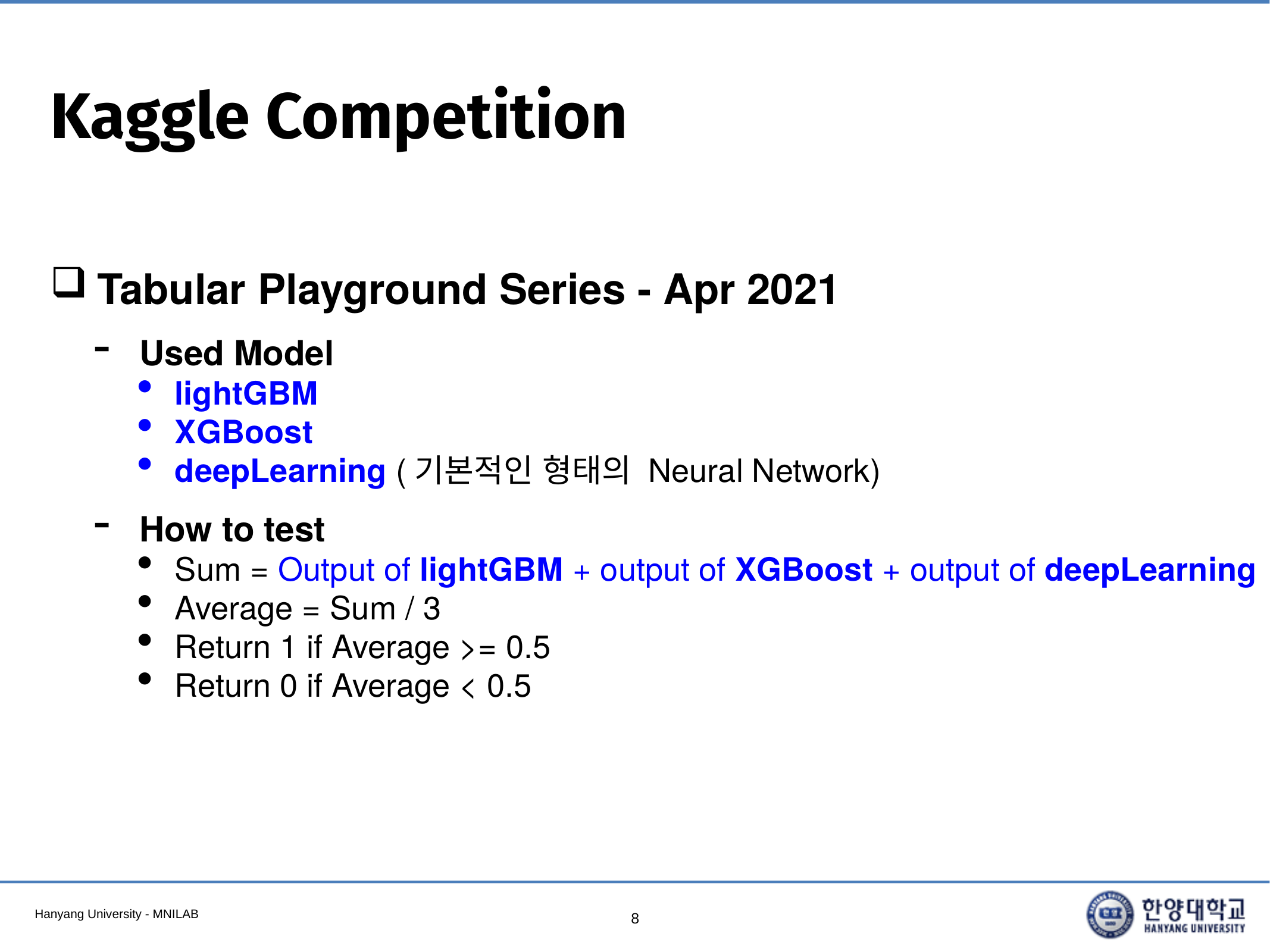

# Kaggle Competition
Tabular Playground Series - Apr 2021
Used Model
lightGBM
XGBoost
deepLearning (기본적인 형태의 Neural Network)
How to test
Sum = Output of lightGBM + output of XGBoost + output of deepLearning
Average = Sum / 3
Return 1 if Average >= 0.5
Return 0 if Average < 0.5
8